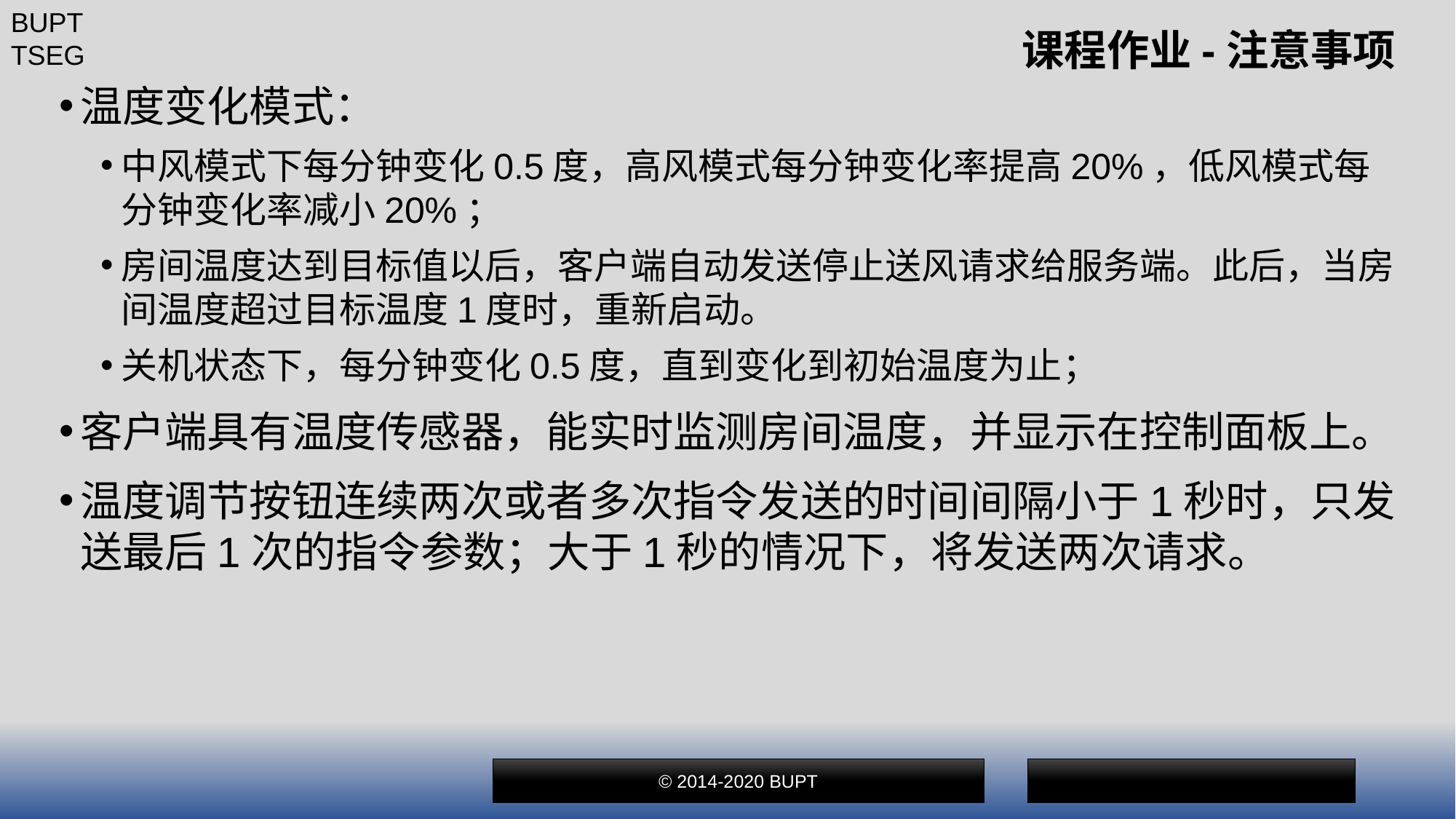

# 课程作业-注意事项
温度变化模式：
中风模式下每分钟变化0.5度，高风模式每分钟变化率提高20%，低风模式每分钟变化率减小20%；
房间温度达到目标值以后，客户端自动发送停止送风请求给服务端。此后，当房间温度超过目标温度1度时，重新启动。
关机状态下，每分钟变化0.5度，直到变化到初始温度为止；
客户端具有温度传感器，能实时监测房间温度，并显示在控制面板上。
温度调节按钮连续两次或者多次指令发送的时间间隔小于1秒时，只发送最后1次的指令参数；大于1秒的情况下，将发送两次请求。

© 2014-2020 BUPT
4